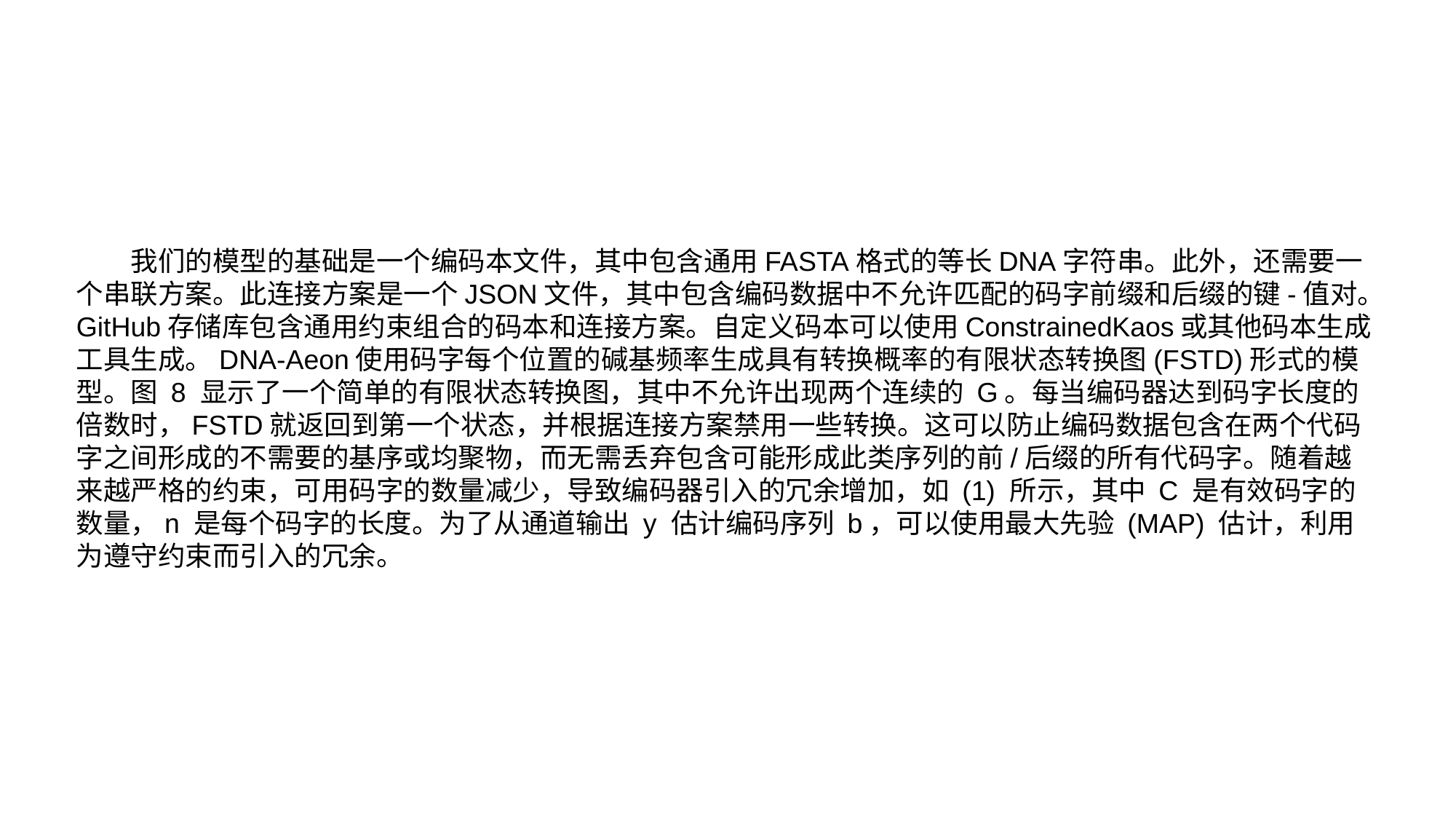

我们的模型的基础是一个编码本文件，其中包含通用FASTA格式的等长DNA字符串。此外，还需要一个串联方案。此连接方案是一个JSON文件，其中包含编码数据中不允许匹配的码字前缀和后缀的键-值对。GitHub存储库包含通用约束组合的码本和连接方案。自定义码本可以使用ConstrainedKaos或其他码本生成工具生成。DNA-Aeon使用码字每个位置的碱基频率生成具有转换概率的有限状态转换图(FSTD)形式的模型。图 8 显示了一个简单的有限状态转换图，其中不允许出现两个连续的 G。每当编码器达到码字长度的倍数时，FSTD就返回到第一个状态，并根据连接方案禁用一些转换。这可以防止编码数据包含在两个代码字之间形成的不需要的基序或均聚物，而无需丢弃包含可能形成此类序列的前/后缀的所有代码字。随着越来越严格的约束，可用码字的数量减少，导致编码器引入的冗余增加，如 (1) 所示，其中 C 是有效码字的数量，n 是每个码字的长度。为了从通道输出 y 估计编码序列 b，可以使用最大先验 (MAP) 估计，利用为遵守约束而引入的冗余。